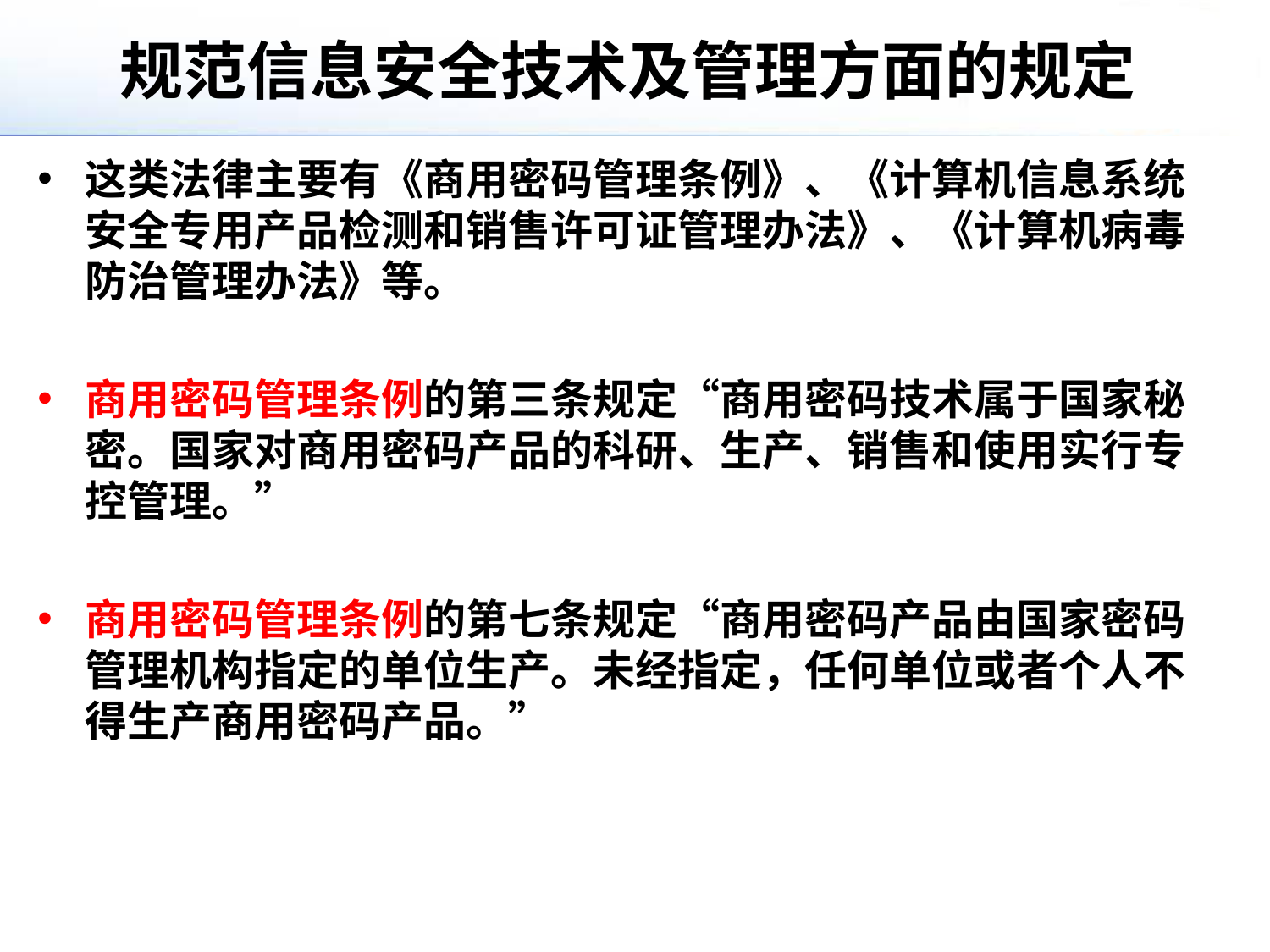

# 规范信息安全技术及管理方面的规定
这类法律主要有《商用密码管理条例》、《计算机信息系统安全专用产品检测和销售许可证管理办法》、《计算机病毒防治管理办法》等。

商用密码管理条例的第三条规定“商用密码技术属于国家秘密。国家对商用密码产品的科研、生产、销售和使用实行专控管理。”

商用密码管理条例的第七条规定“商用密码产品由国家密码管理机构指定的单位生产。未经指定，任何单位或者个人不得生产商用密码产品。”